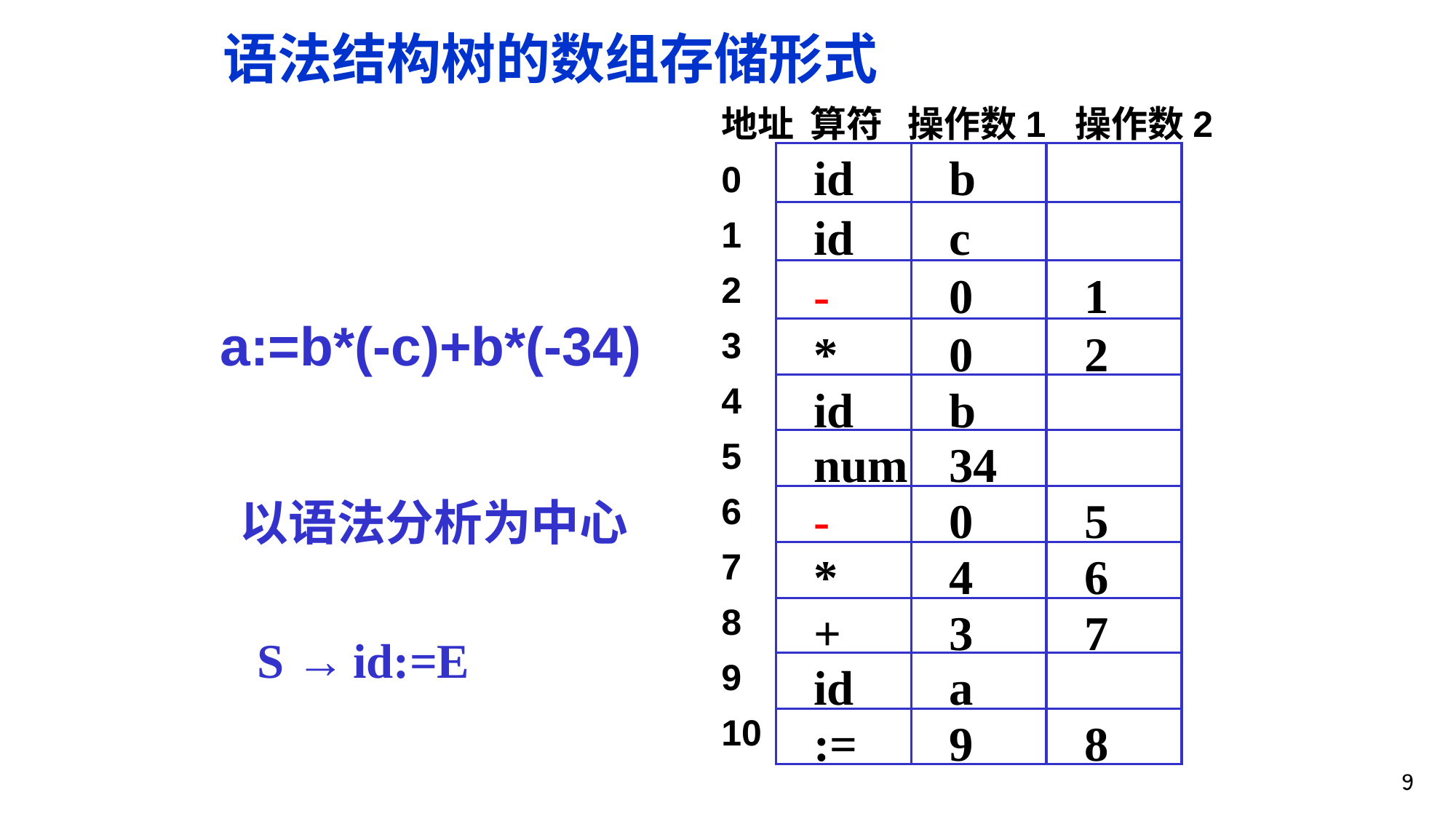

# 语法结构树的数组存储形式
地址  算符   操作数1  操作数2
0
1
2
3
4
5
6
7
8
9
10

id
b
id
c
0
1
*
0
2
id
b
num
34
0
5
*
4
6
+
3
id
a
:=
9
8
-
-
7
a:=b*(-c)+b*(-34)
以语法分析为中心
S → id:=E
9